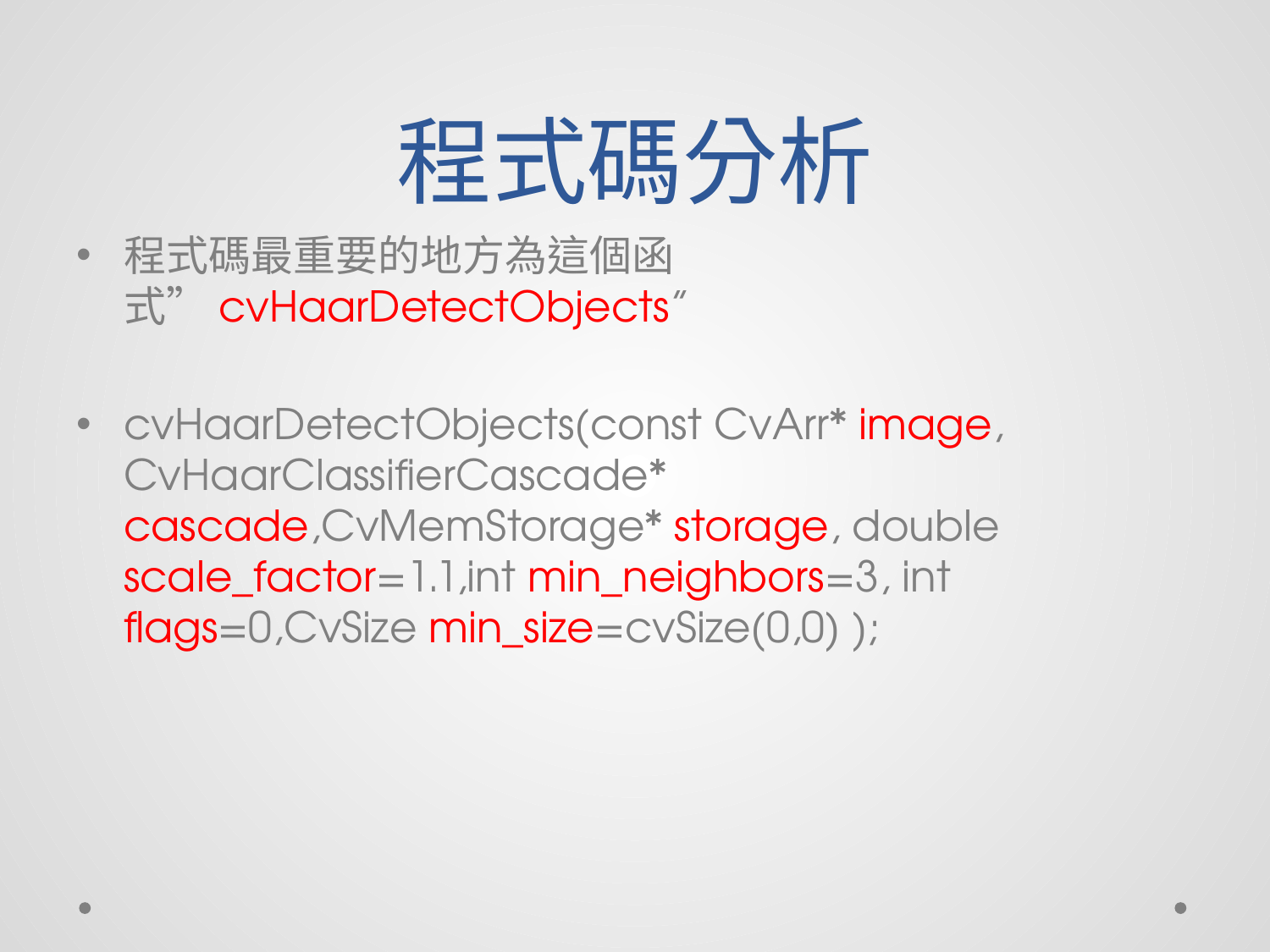

# 程式碼分析
程式碼最重要的地方為這個函式”cvHaarDetectObjects”

cvHaarDetectObjects(const CvArr* image, CvHaarClassifierCascade* cascade,CvMemStorage* storage, double scale_factor=1.1,int min_neighbors=3, int flags=0,CvSize min_size=cvSize(0,0) );